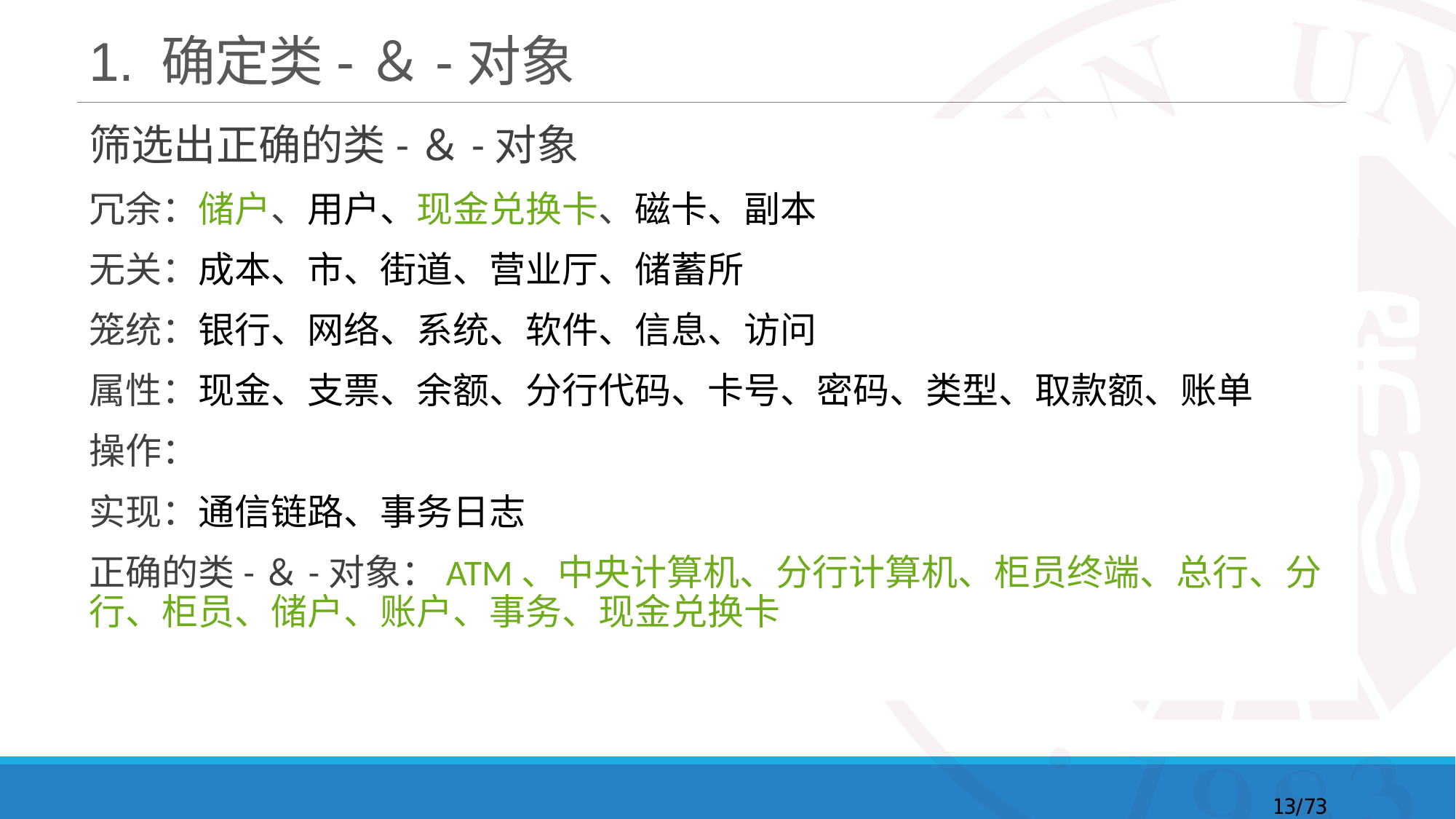

# 1. 确定类-＆-对象
筛选出正确的类-＆-对象
冗余：储户、用户、现金兑换卡、磁卡、副本
无关：成本、市、街道、营业厅、储蓄所
笼统：银行、网络、系统、软件、信息、访问
属性：现金、支票、余额、分行代码、卡号、密码、类型、取款额、账单
操作：
实现：通信链路、事务日志
正确的类-＆-对象：ATM、中央计算机、分行计算机、柜员终端、总行、分行、柜员、储户、账户、事务、现金兑换卡

13/73